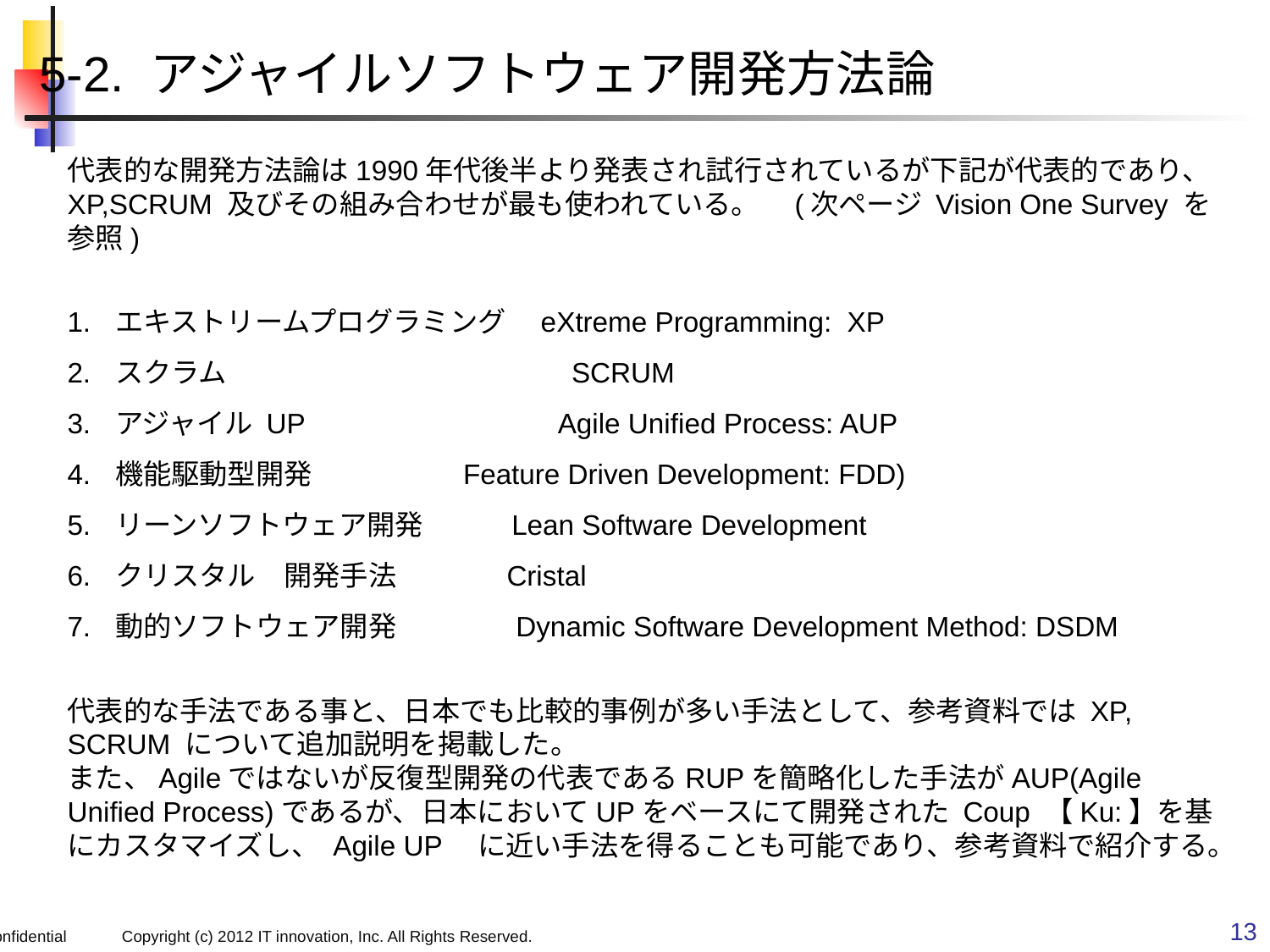

5-2. アジャイルソフトウェア開発方法論
代表的な開発方法論は1990年代後半より発表され試行されているが下記が代表的であり、XP,SCRUM 及びその組み合わせが最も使われている。　(次ページ Vision One Survey を参照)

エキストリームプログラミング　eXtreme Programming:  XP
スクラム　　　　　　　　　　　　SCRUM
アジャイル UP 　　　　　　　　 Agile Unified Process: AUP
機能駆動型開発　　　　     Feature Driven Development: FDD)
リーンソフトウェア開発　　    Lean Software Development
クリスタル　開発手法　   　　Cristal
動的ソフトウェア開発　　　　Dynamic Software Development Method: DSDM

代表的な手法である事と、日本でも比較的事例が多い手法として、参考資料では XP, SCRUM について追加説明を掲載した。
また、Agileではないが反復型開発の代表であるRUPを簡略化した手法がAUP(Agile Unified Process)であるが、日本においてUPをベースにて開発された Coup 【Ku:】を基にカスタマイズし、 Agile UP　に近い手法を得ることも可能であり、参考資料で紹介する。